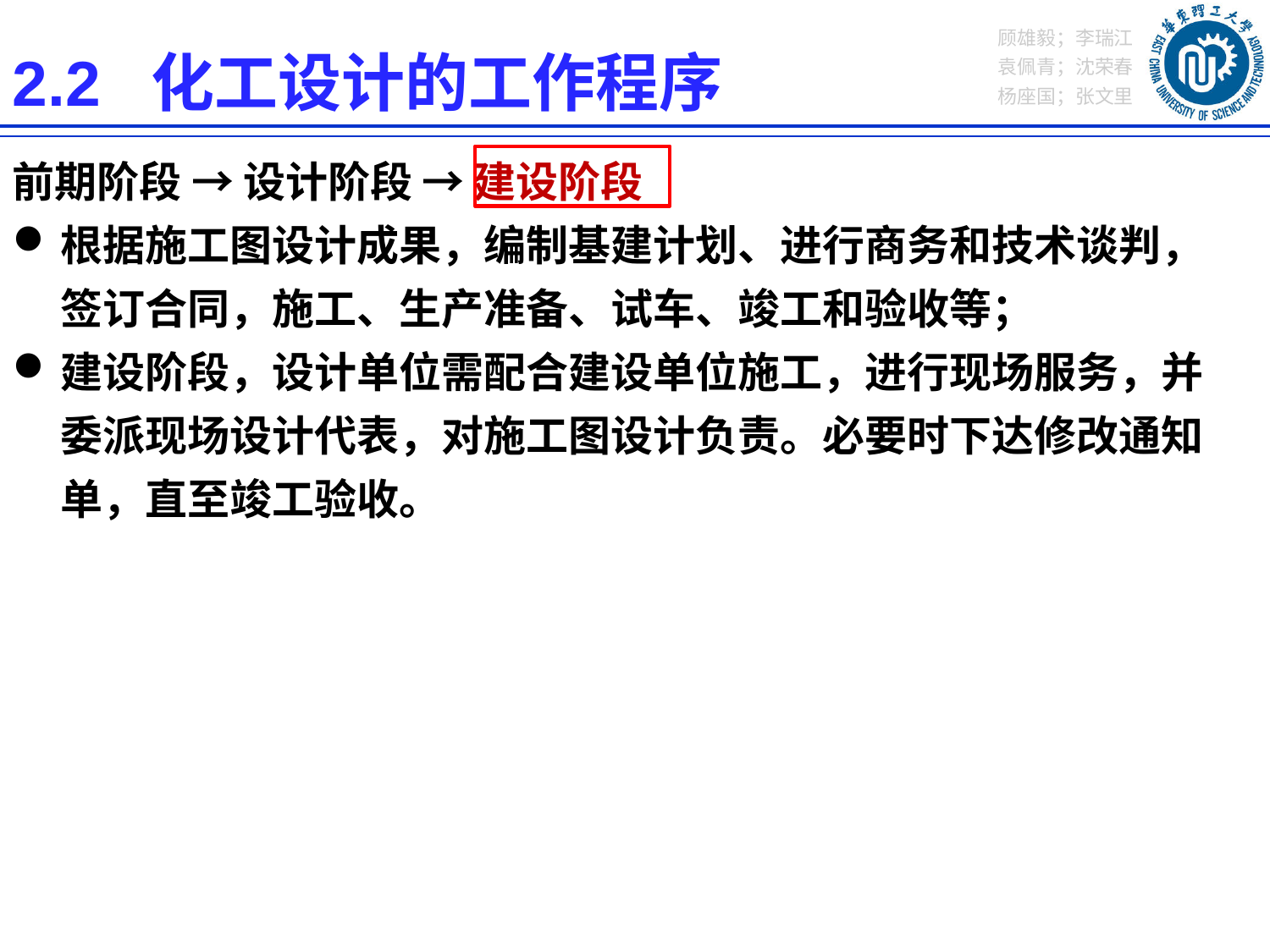

2.2  化工设计的工作程序
前期阶段 → 设计阶段 → 建设阶段
根据施工图设计成果，编制基建计划、进行商务和技术谈判，签订合同，施工、生产准备、试车、竣工和验收等；
建设阶段，设计单位需配合建设单位施工，进行现场服务，并委派现场设计代表，对施工图设计负责。必要时下达修改通知单，直至竣工验收。